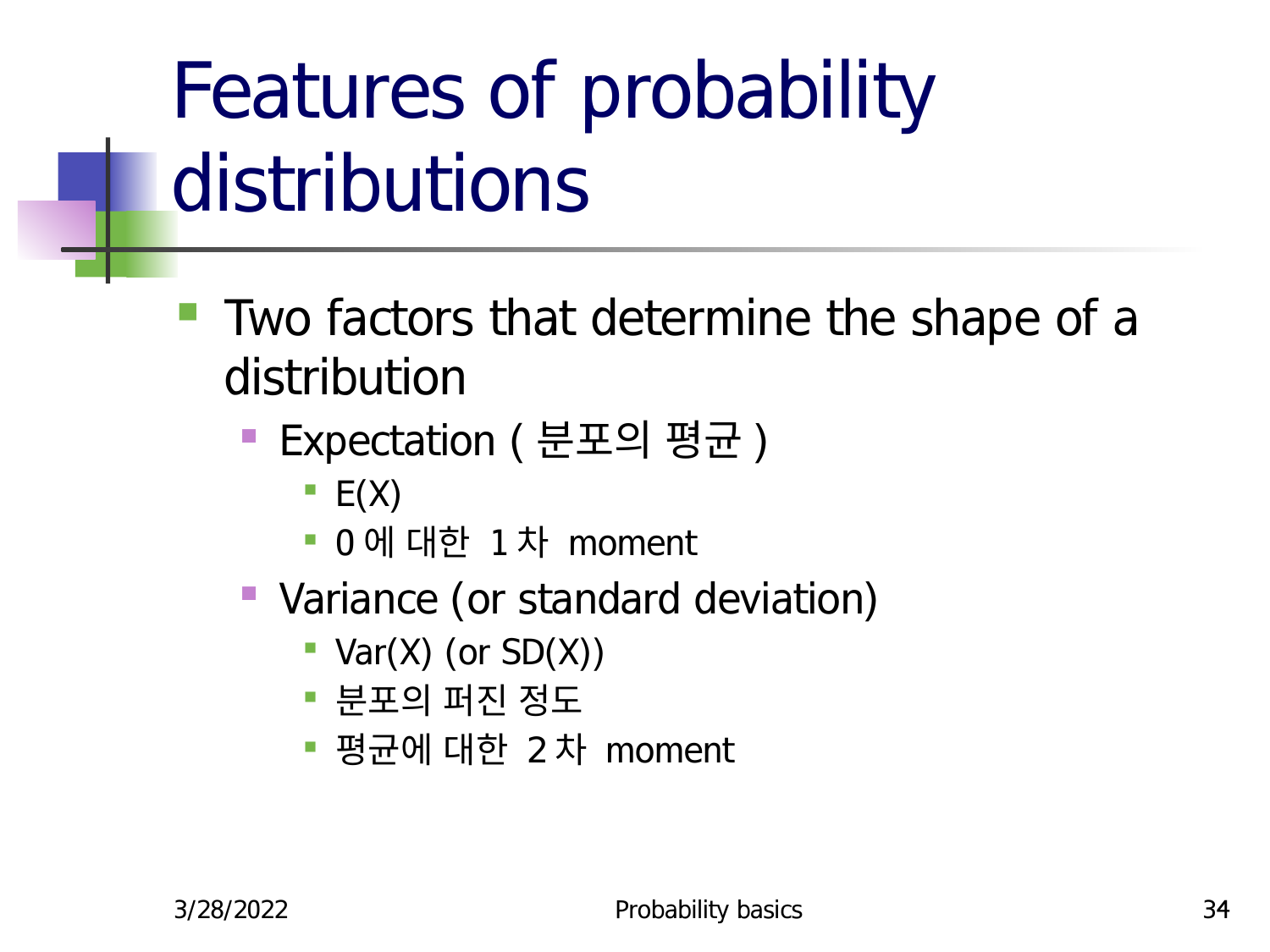

# Features of probability distributions
Two factors that determine the shape of a distribution
Expectation (분포의 평균)
E(X)
0에 대한 1차 moment
Variance (or standard deviation)
Var(X) (or SD(X))
분포의 퍼진 정도
평균에 대한 2차 moment
3/28/2022
Probability basics
34